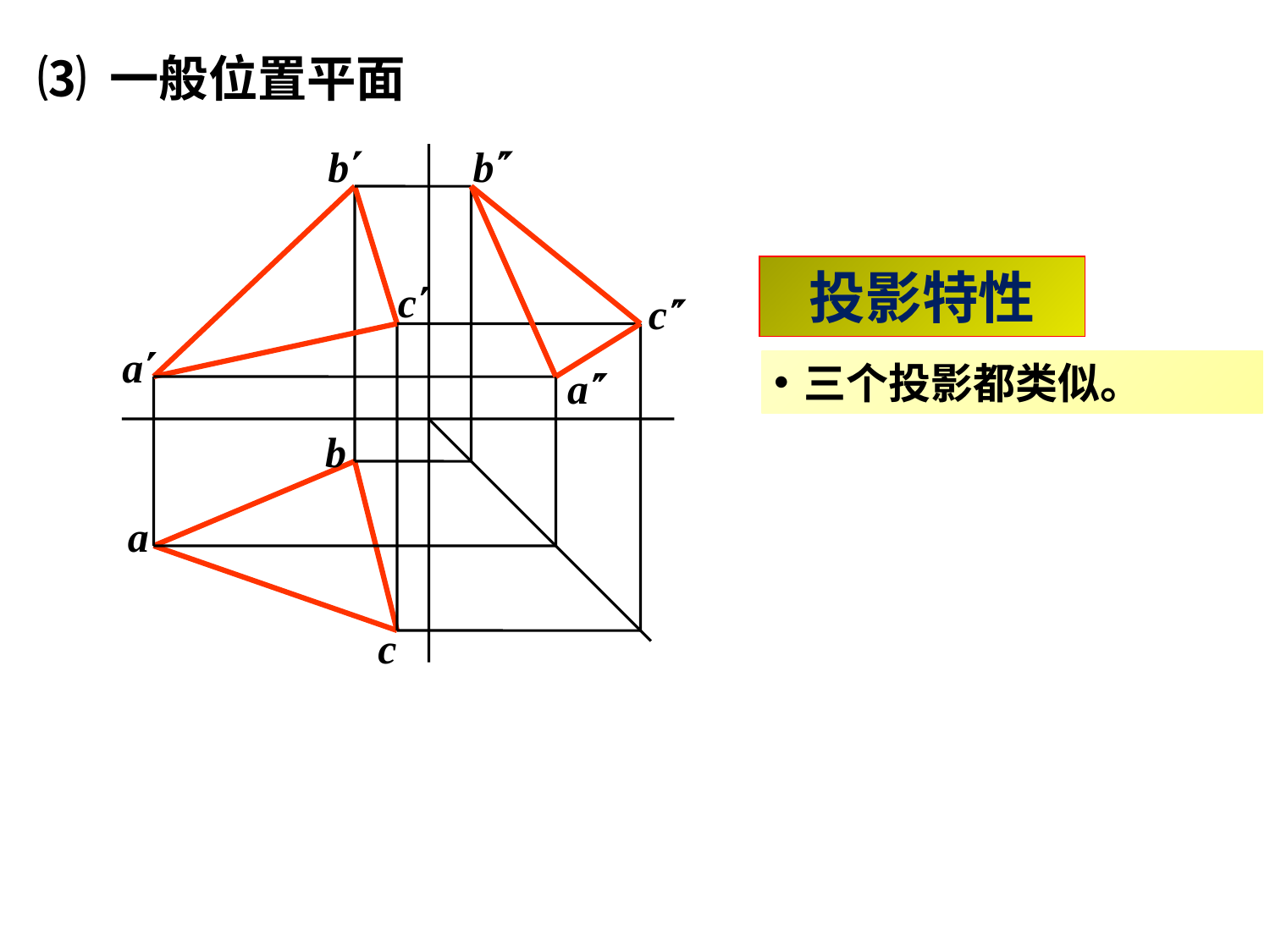

⑶ 一般位置平面
b′
b″

c′
c″

a′
a″

b

a

c

投影特性
三个投影都类似。